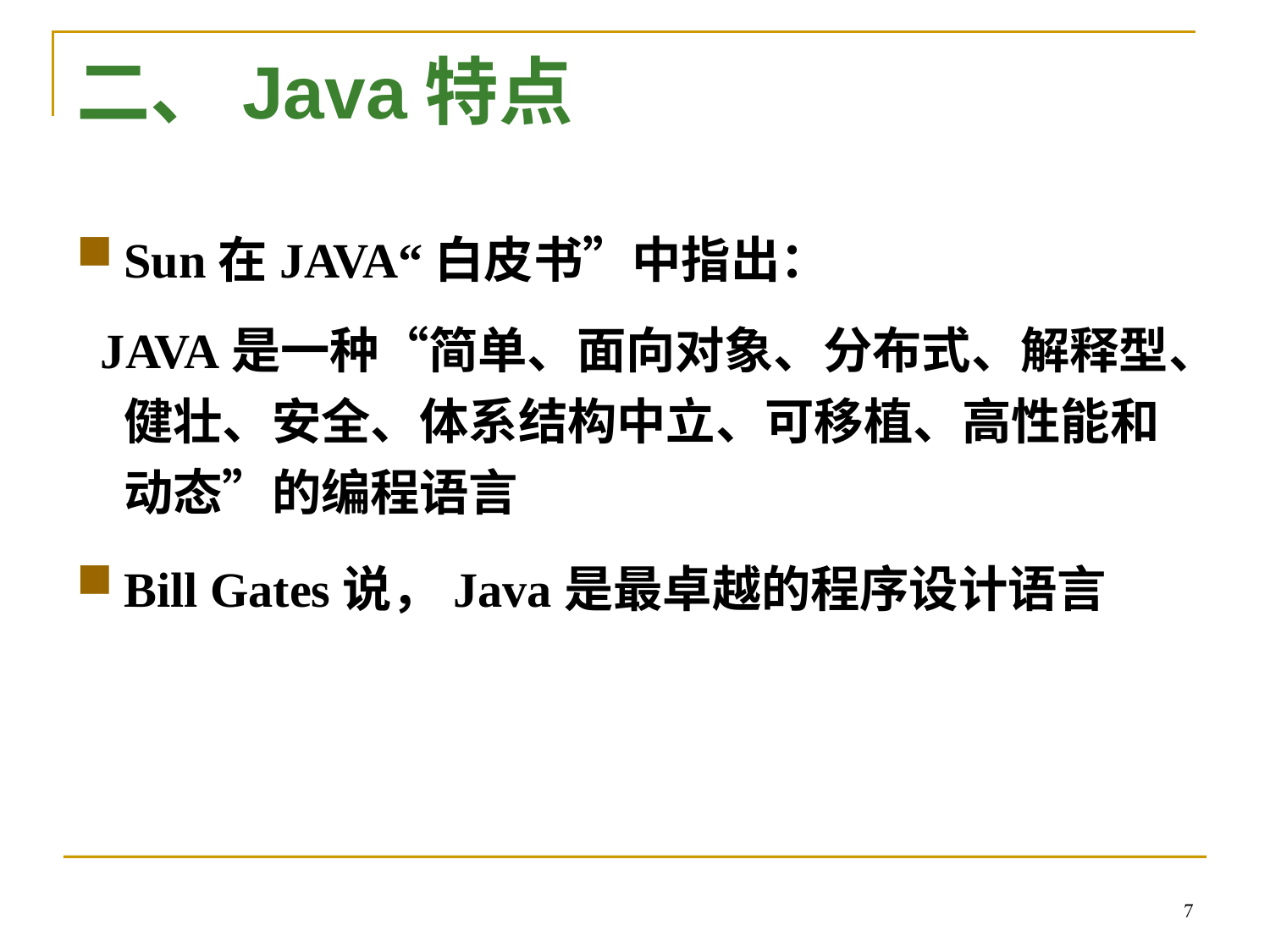

# 二、Java特点
Sun在JAVA“白皮书”中指出：
  JAVA是一种“简单、面向对象、分布式、解释型、健壮、安全、体系结构中立、可移植、高性能和动态”的编程语言
Bill Gates说，Java是最卓越的程序设计语言
7